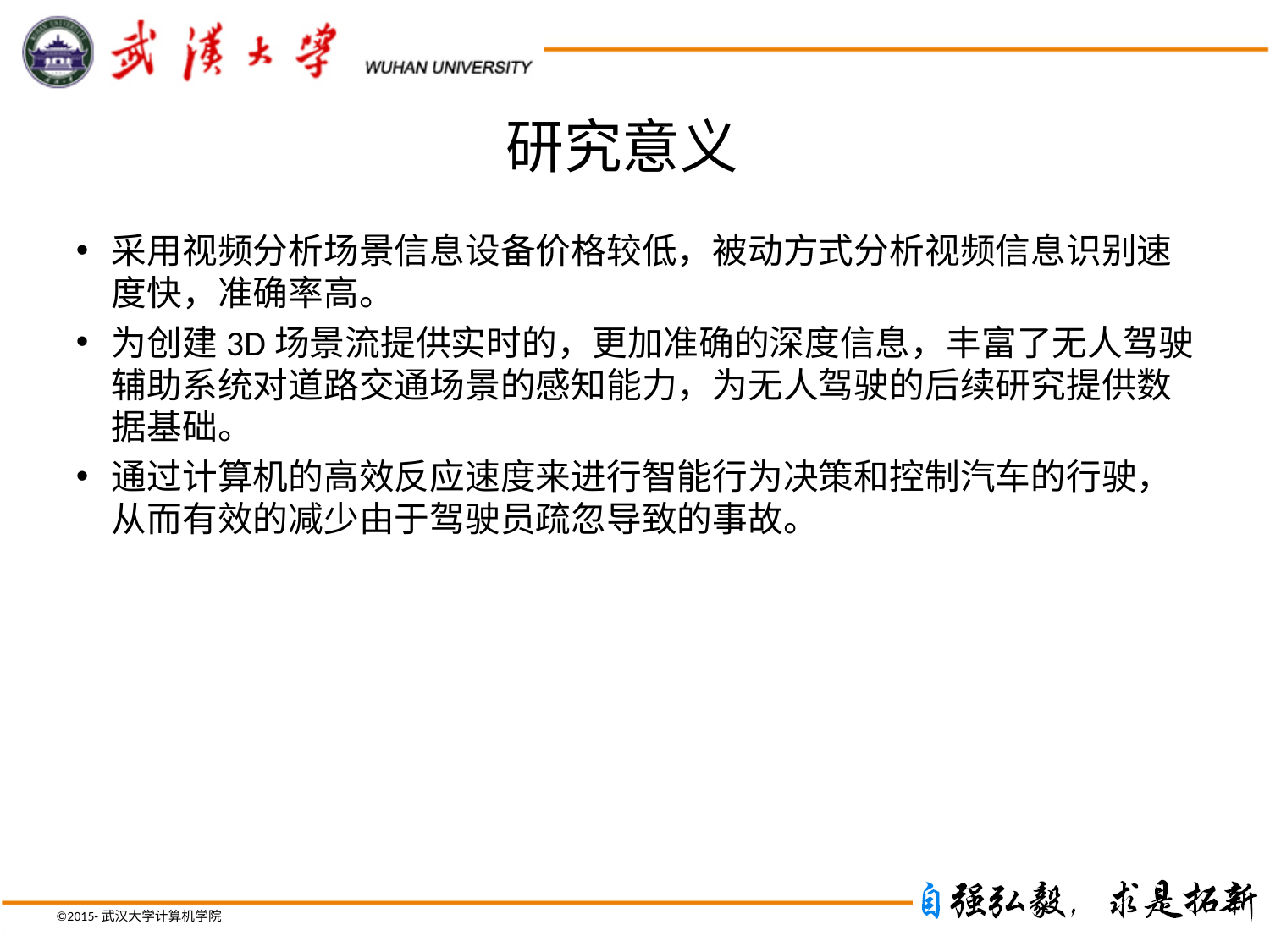

# 研究意义
采用视频分析场景信息设备价格较低，被动方式分析视频信息识别速度快，准确率高。
为创建3D场景流提供实时的，更加准确的深度信息，丰富了无人驾驶辅助系统对道路交通场景的感知能力，为无人驾驶的后续研究提供数据基础。
通过计算机的高效反应速度来进行智能行为决策和控制汽车的行驶，从而有效的减少由于驾驶员疏忽导致的事故。